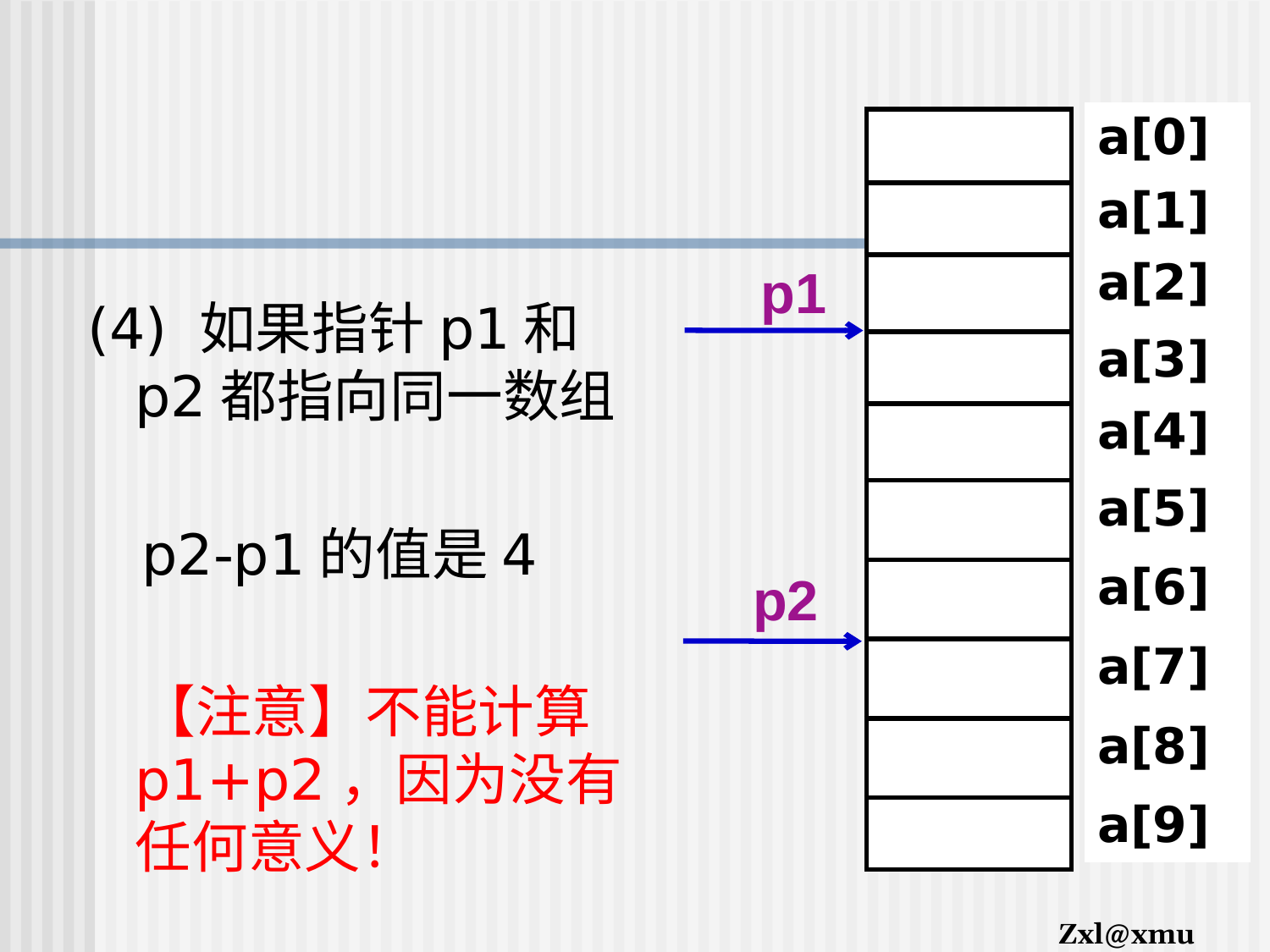

| a[0] |
| --- |
| a[1] |
| a[2] |
| a[3] |
| a[4] |
| a[5] |
| a[6] |
| a[7] |
| a[8] |
| a[9] |
|  |
| --- |
|  |
|  |
|  |
|  |
|  |
|  |
|  |
|  |
|  |
p1
(4) 如果指针p1和p2都指向同一数组

   p2-p1的值是4

   【注意】不能计算p1+p2，因为没有任何意义！
p2